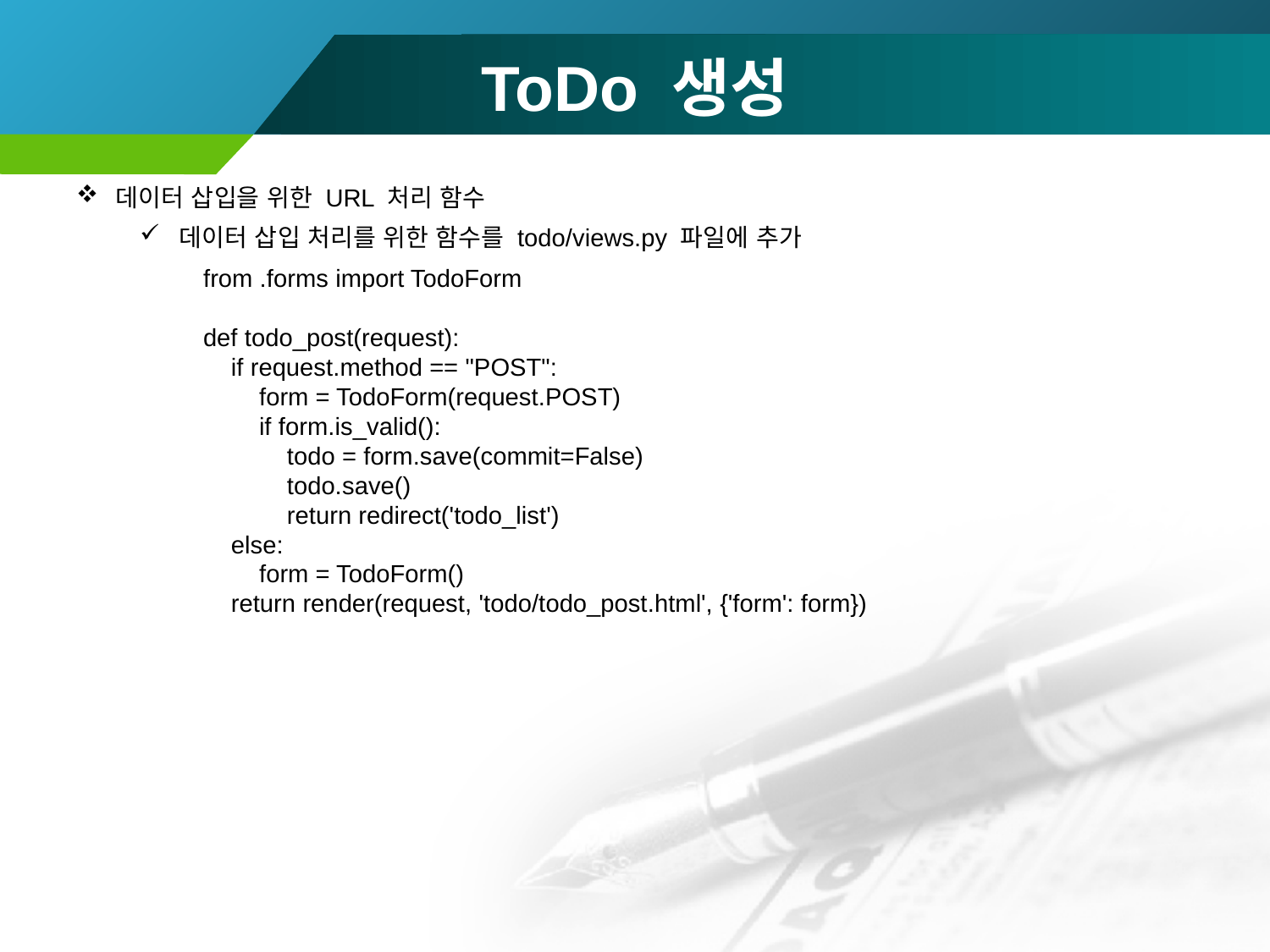

# ToDo 생성
데이터 삽입을 위한 URL 처리 함수
데이터 삽입 처리를 위한 함수를 todo/views.py 파일에 추가
from .forms import TodoForm

def todo_post(request):
    if request.method == "POST":
        form = TodoForm(request.POST)
        if form.is_valid():
            todo = form.save(commit=False)
            todo.save()
            return redirect('todo_list')
    else:
        form = TodoForm()
    return render(request, 'todo/todo_post.html', {'form': form})